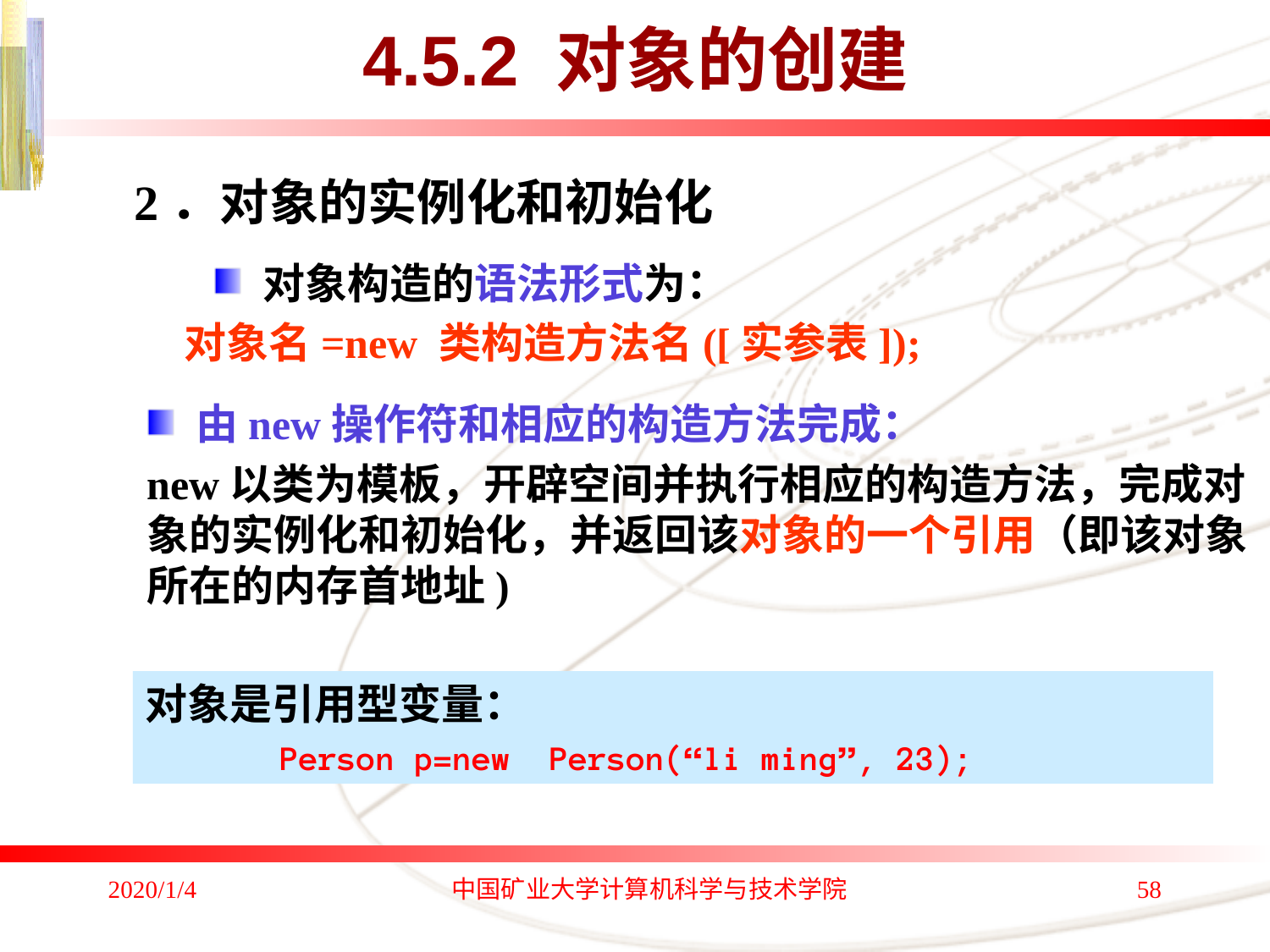

# 4.5.2 对象的创建
2．对象的实例化和初始化

 对象构造的语法形式为：
对象名=new 类构造方法名([实参表]);
 由new操作符和相应的构造方法完成：
new以类为模板，开辟空间并执行相应的构造方法，完成对象的实例化和初始化，并返回该对象的一个引用（即该对象所在的内存首地址)

对象是引用型变量：
       Person p=new  Person(“li ming”, 23);
2020/1/4
中国矿业大学计算机科学与技术学院
58